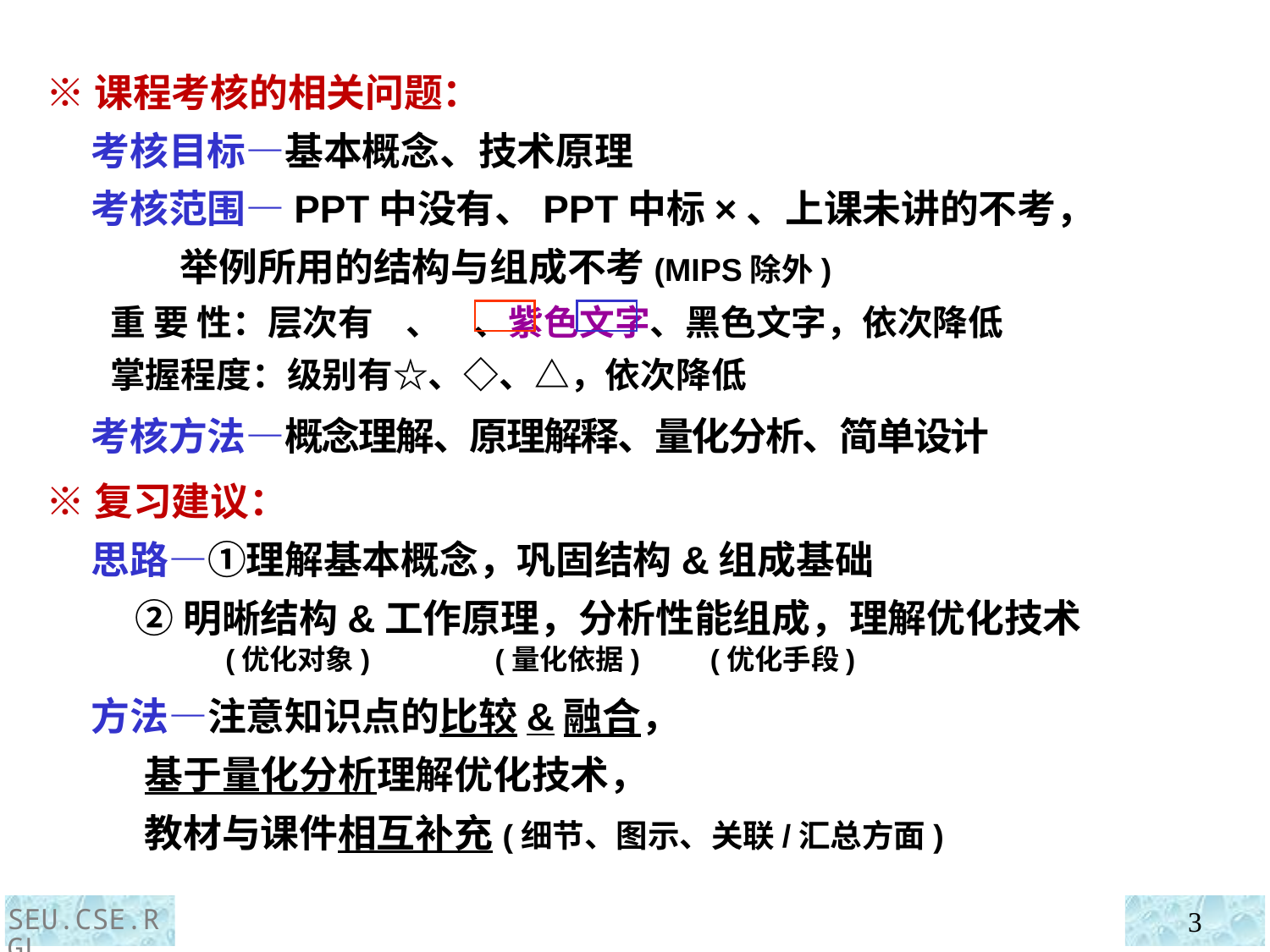

※课程考核的相关问题：
     考核目标—基本概念、技术原理
     考核范围—PPT中没有、PPT中标×、上课未讲的不考，
               举例所用的结构与组成不考(MIPS除外)
        重 要 性：层次有    、    、紫色文字、黑色文字，依次降低
        掌握程度：级别有☆、◇、△，依次降低
     考核方法—概念理解、原理解释、量化分析、简单设计

 ※复习建议：
     思路—①理解基本概念，巩固结构&组成基础
           ②明晰结构&工作原理，分析性能组成，理解优化技术
                        (优化对象)                (量化依据)         (优化手段)
     方法—注意知识点的比较&融合，
           基于量化分析理解优化技术，
           教材与课件相互补充(细节、图示、关联/汇总方面)
SEU.CSE.RGL
3